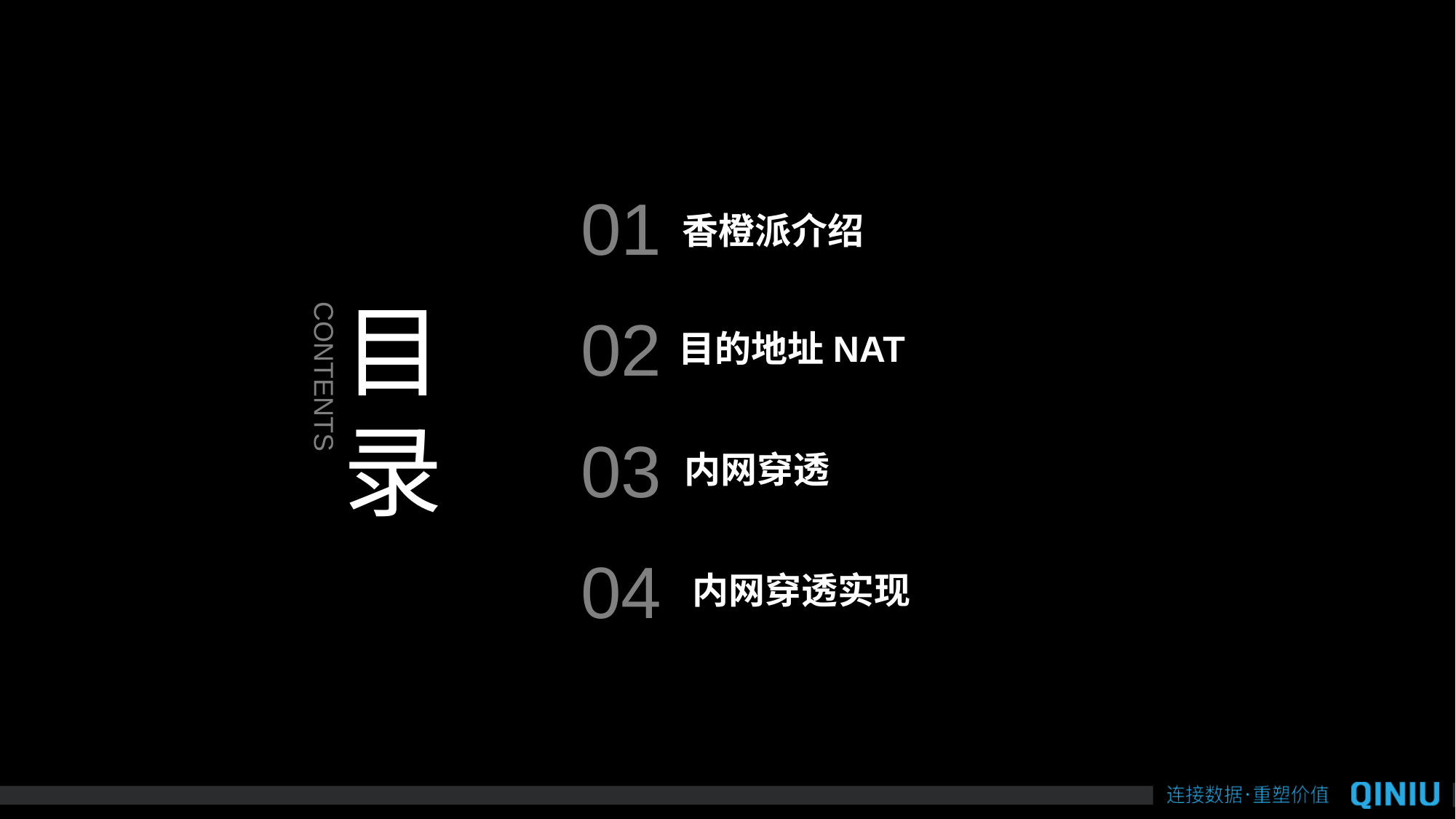

01
香橙派介绍
目录
02
目的地址NAT
CONTENTS
03
内网穿透
04
 内网穿透实现